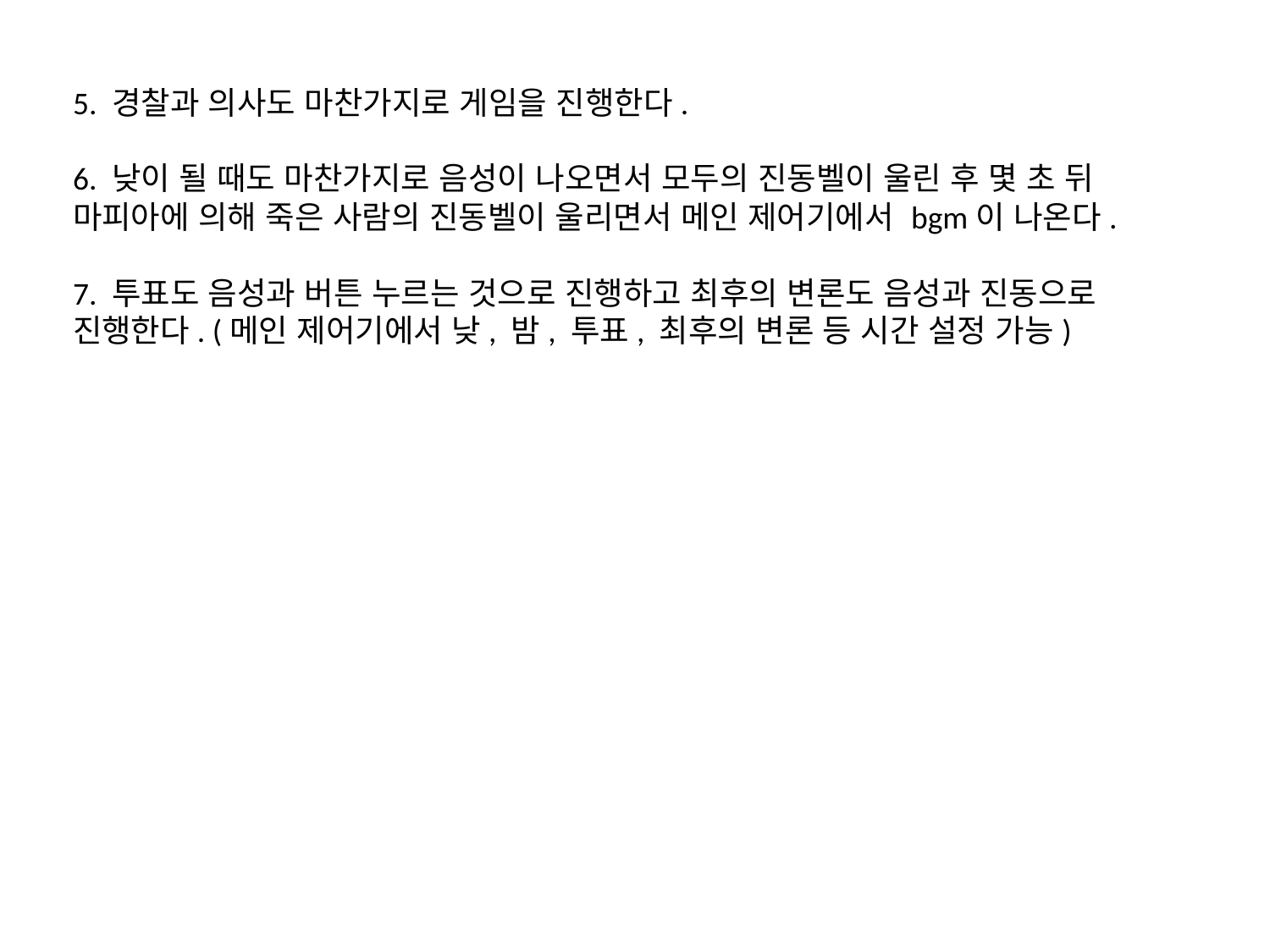

5. 경찰과 의사도 마찬가지로 게임을 진행한다.

6. 낮이 될 때도 마찬가지로 음성이 나오면서 모두의 진동벨이 울린 후 몇 초 뒤 마피아에 의해 죽은 사람의 진동벨이 울리면서 메인 제어기에서 bgm이 나온다.

7. 투표도 음성과 버튼 누르는 것으로 진행하고 최후의 변론도 음성과 진동으로 진행한다. (메인 제어기에서 낮, 밤, 투표, 최후의 변론 등 시간 설정 가능)